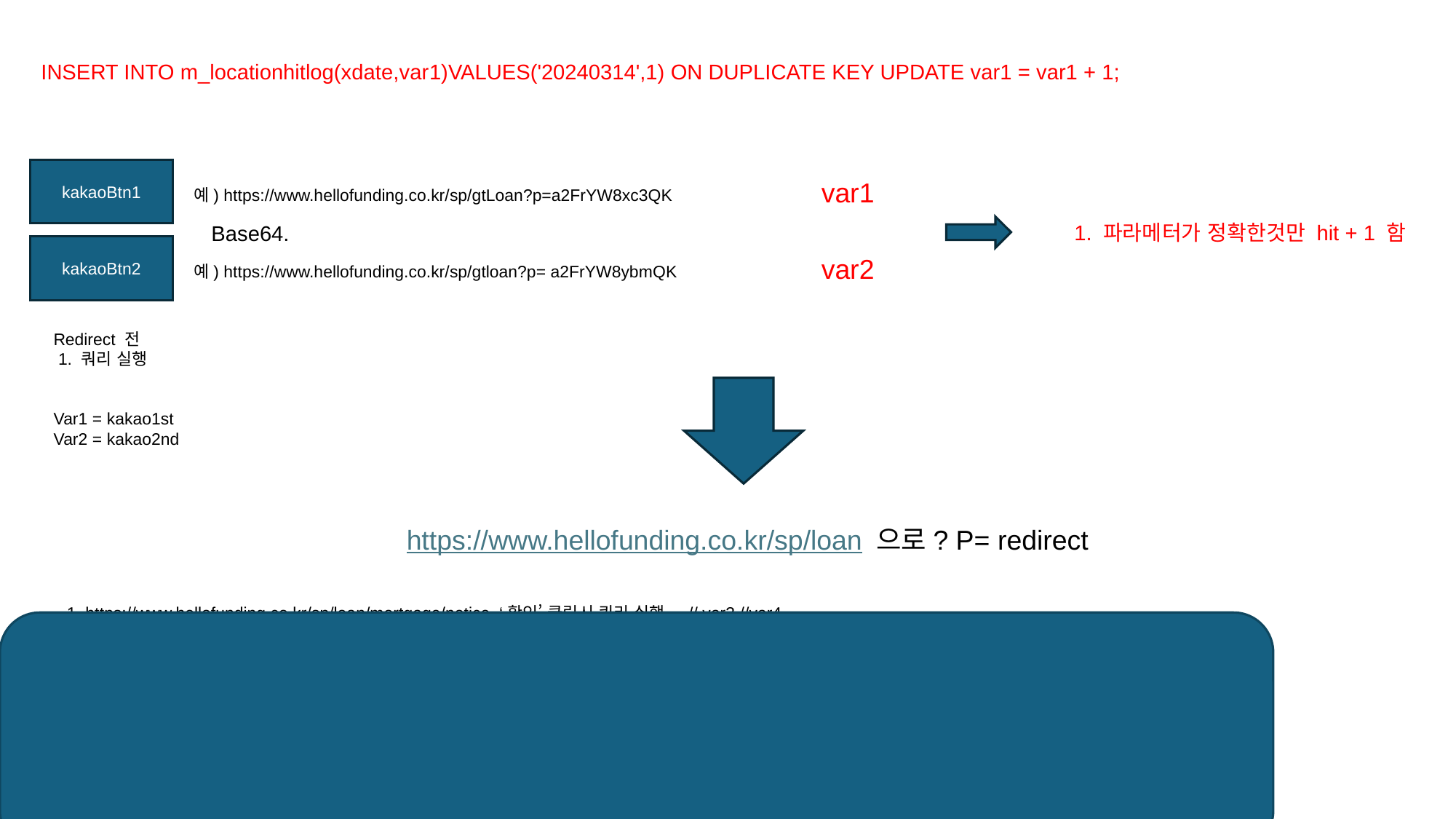

INSERT INTO m_locationhitlog(xdate,var1)VALUES('20240314',1) ON DUPLICATE KEY UPDATE var1 = var1 + 1;
kakaoBtn1
var1
예) https://www.hellofunding.co.kr/sp/gtLoan?p=a2FrYW8xc3QK
1. 파라메터가 정확한것만 hit + 1 함
Base64.

kakaoBtn2
var2
예) https://www.hellofunding.co.kr/sp/gtloan?p= a2FrYW8ybmQK
Redirect 전
 1. 쿼리 실행

Var1 = kakao1st
Var2 = kakao2nd

https://www.hellofunding.co.kr/sp/loan 으로? P= redirect
1. https://www.hellofunding.co.kr/sp/loan/mortgage/notice  ‘확인’ 클릭시 쿼리 실행    // var3 //var4

2. Kb시세 조회버튼 클릭시 쿼리실행  // var5 // var6
1 시점에 유입경로 localstorage를 유지할수있는가 hfInflow {"value":“kakaoP1","expiry":1732696537314}